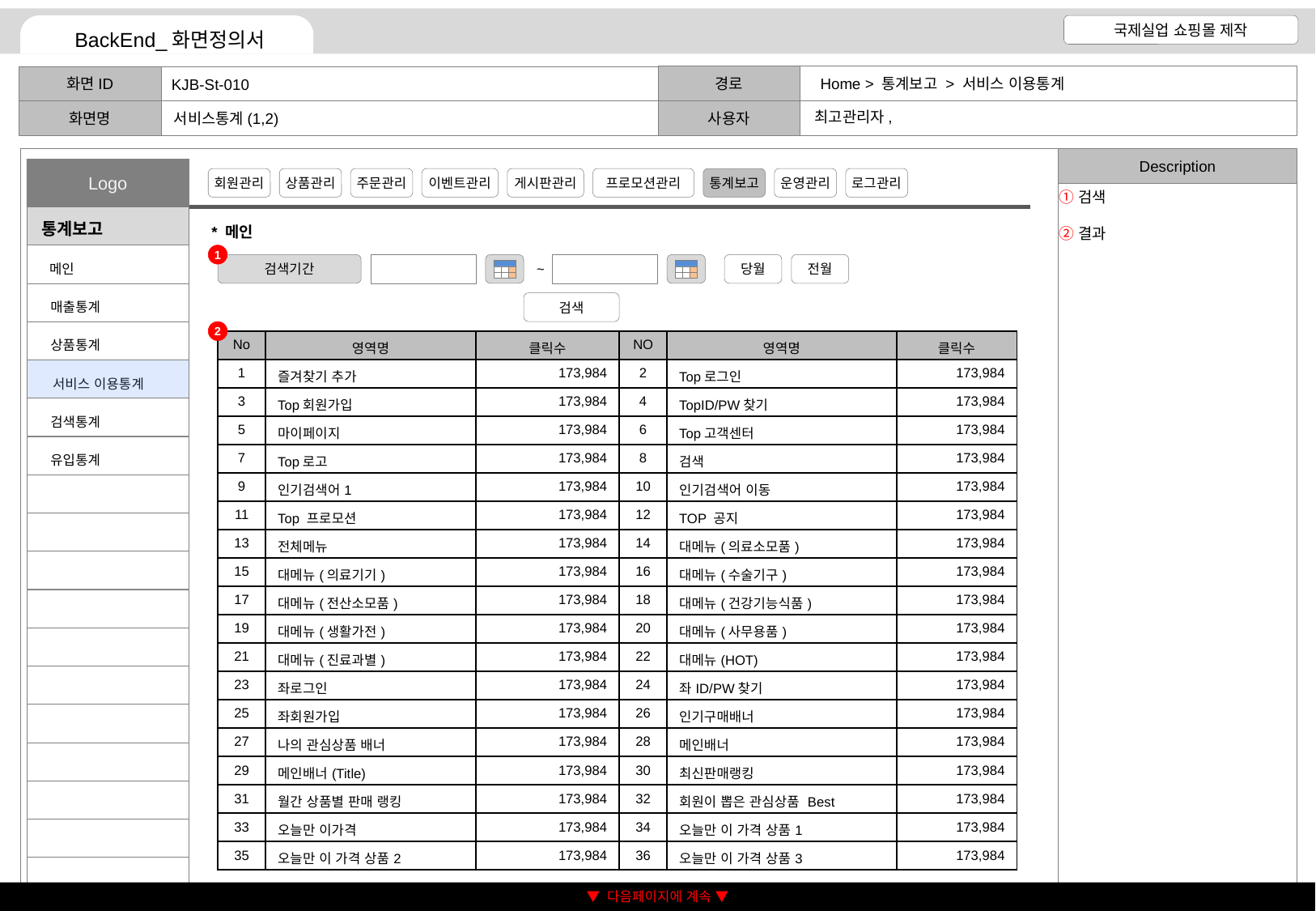

Home > 통계보고 > 서비스 이용통계
KJB-St-010
최고관리자,
서비스통계(1,2)
검색

결과
* 메인
1
검색기간

~

당월
전월
검색
2
| No | 영역명 | 클릭수 | NO | 영역명 | 클릭수 |
| --- | --- | --- | --- | --- | --- |
| 1 | 즐겨찾기 추가 | 173,984 | 2 | Top로그인 | 173,984 |
| 3 | Top회원가입 | 173,984 | 4 | TopID/PW찾기 | 173,984 |
| 5 | 마이페이지 | 173,984 | 6 | Top고객센터 | 173,984 |
| 7 | Top로고 | 173,984 | 8 | 검색 | 173,984 |
| 9 | 인기검색어1 | 173,984 | 10 | 인기검색어 이동 | 173,984 |
| 11 | Top 프로모션 | 173,984 | 12 | TOP 공지 | 173,984 |
| 13 | 전체메뉴 | 173,984 | 14 | 대메뉴(의료소모품) | 173,984 |
| 15 | 대메뉴(의료기기) | 173,984 | 16 | 대메뉴(수술기구) | 173,984 |
| 17 | 대메뉴(전산소모품) | 173,984 | 18 | 대메뉴(건강기능식품) | 173,984 |
| 19 | 대메뉴(생활가전) | 173,984 | 20 | 대메뉴(사무용품) | 173,984 |
| 21 | 대메뉴(진료과별) | 173,984 | 22 | 대메뉴(HOT) | 173,984 |
| 23 | 좌로그인 | 173,984 | 24 | 좌ID/PW찾기 | 173,984 |
| 25 | 좌회원가입 | 173,984 | 26 | 인기구매배너 | 173,984 |
| 27 | 나의 관심상품 배너 | 173,984 | 28 | 메인배너 | 173,984 |
| 29 | 메인배너(Title) | 173,984 | 30 | 최신판매랭킹 | 173,984 |
| 31 | 월간 상품별 판매 랭킹 | 173,984 | 32 | 회원이 뽑은 관심상품 Best | 173,984 |
| 33 | 오늘만 이가격 | 173,984 | 34 | 오늘만 이 가격 상품1 | 173,984 |
| 35 | 오늘만 이 가격 상품2 | 173,984 | 36 | 오늘만 이 가격 상품3 | 173,984 |

▼ 다음페이지에 계속 ▼